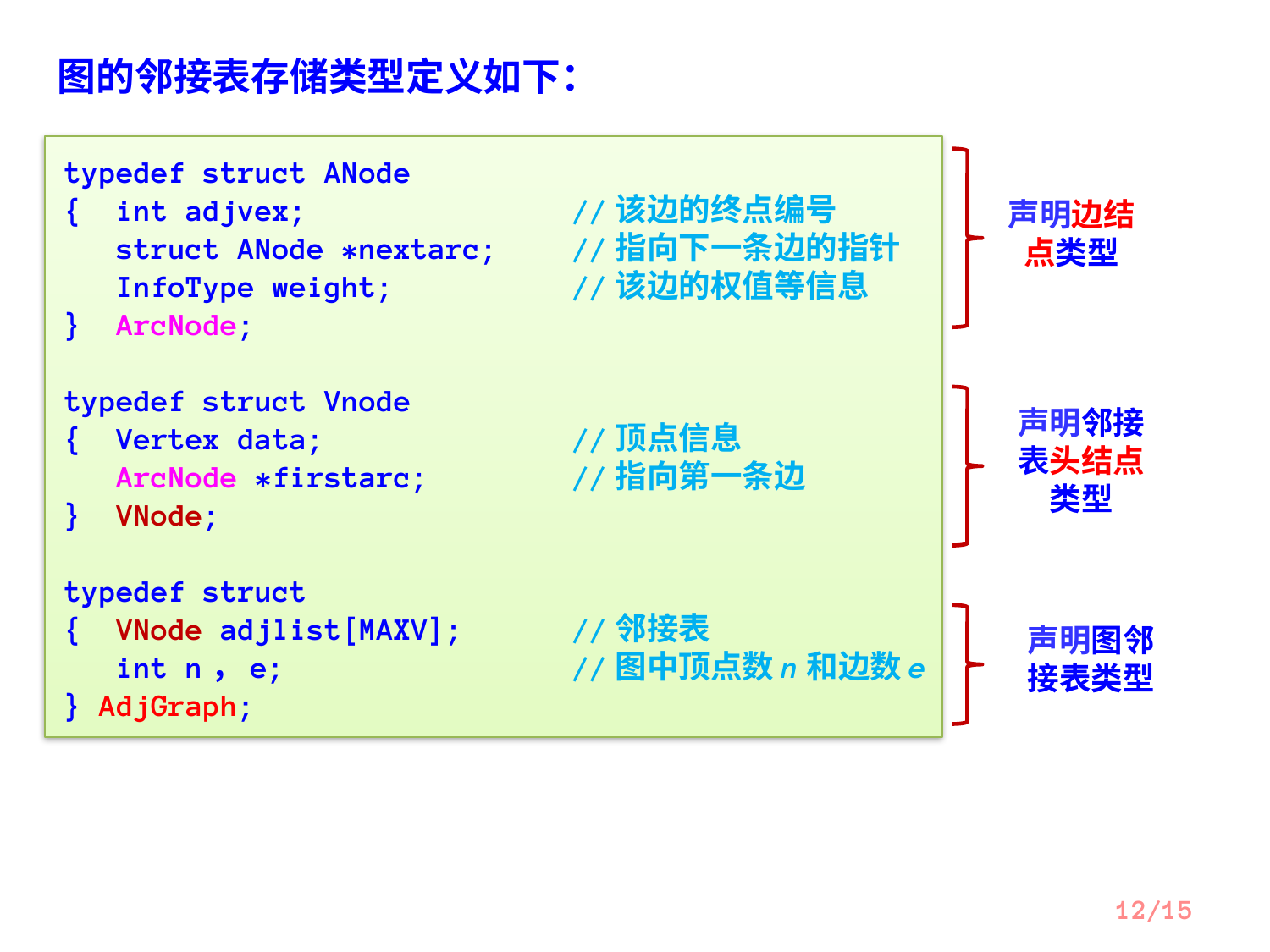

图的邻接表存储类型定义如下：
typedef struct ANode
{  int adjvex;			//该边的终点编号
   struct ANode *nextarc;	//指向下一条边的指针
   InfoType weight;		//该边的权值等信息
}  ArcNode;

typedef struct Vnode
{  Vertex data;		//顶点信息
   ArcNode *firstarc;		//指向第一条边
}  VNode;

typedef struct
{  VNode adjlist[MAXV];	//邻接表
   int n，e;			//图中顶点数n和边数e
} AdjGraph;

声明边结点类型

声明邻接表头结点类型

声明图邻接表类型
12/15